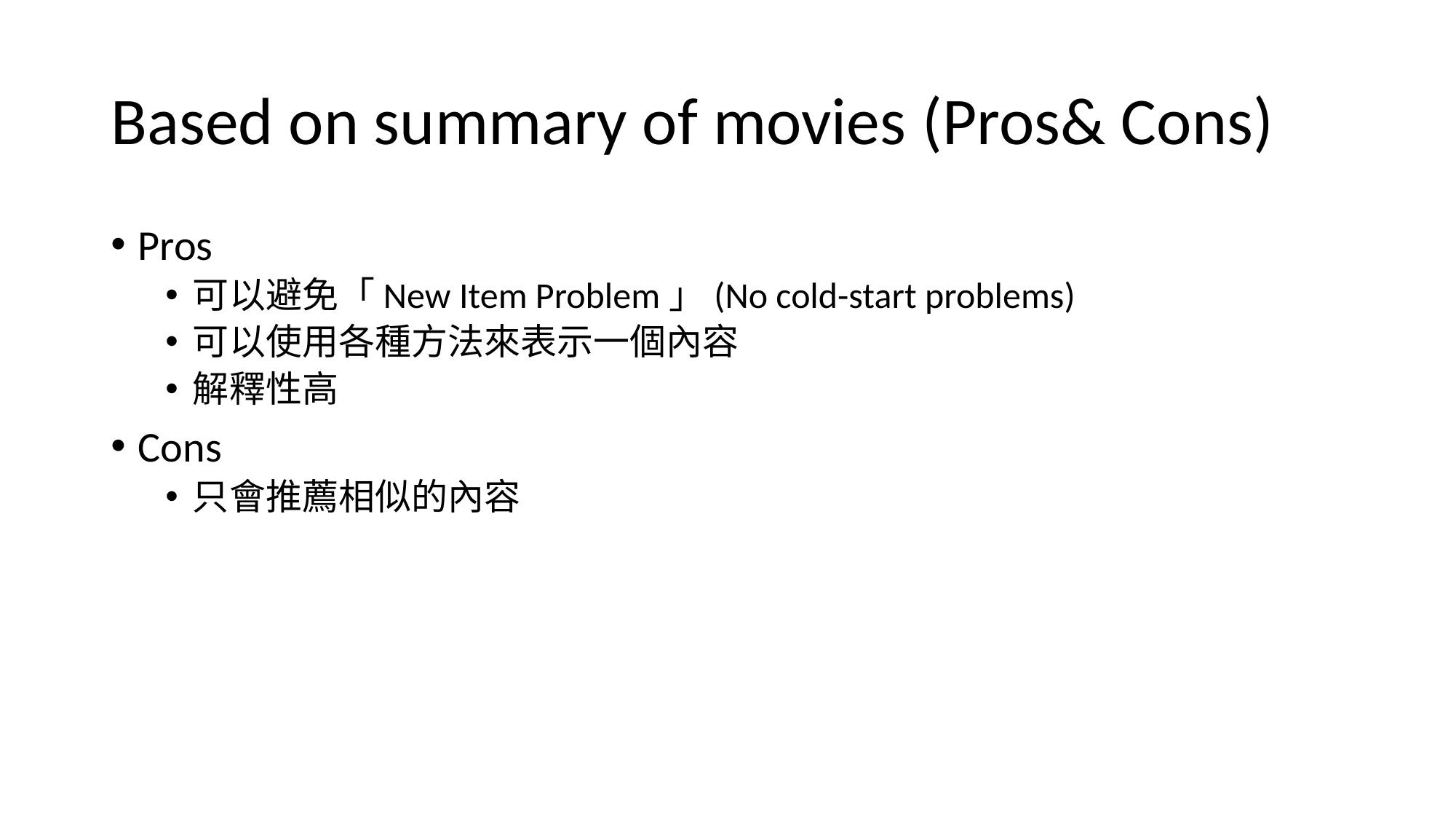

# Based on summary of movies (Pros& Cons)
Pros
可以避免「New Item Problem」(No cold-start problems)
可以使用各種方法來表示一個內容
解釋性高
Cons
只會推薦相似的內容